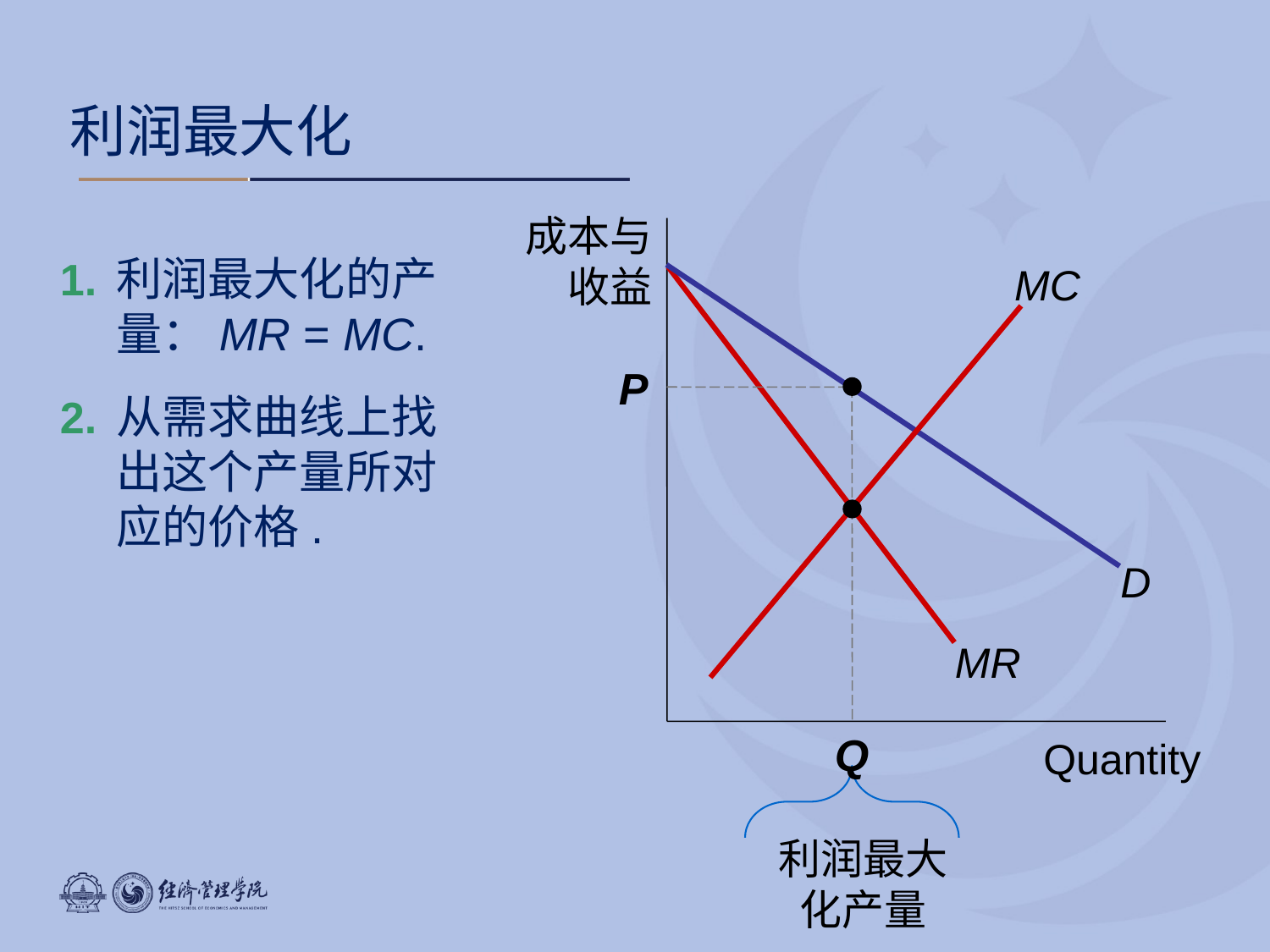

利润最大化
成本与收益

Quantity
1.	利润最大化的产量：MR = MC.
2.	从需求曲线上找出这个产量所对应的价格.
MC

D

MR
P

Q

利润最大化产量